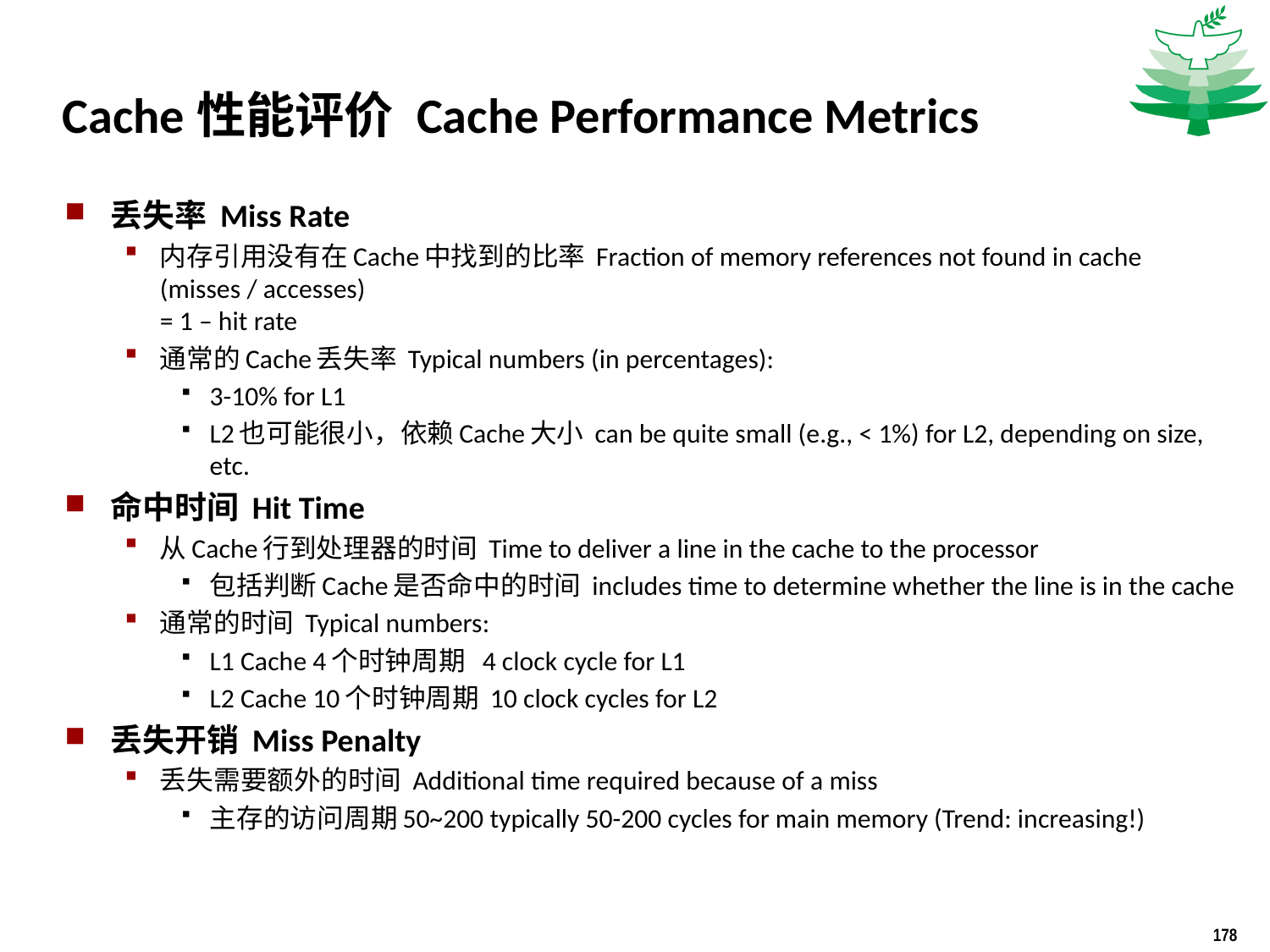

# Cache性能评价 Cache Performance Metrics
丢失率 Miss Rate
内存引用没有在Cache中找到的比率 Fraction of memory references not found in cache (misses / accesses)
= 1 – hit rate
通常的Cache丢失率 Typical numbers (in percentages):
3-10% for L1
L2也可能很小，依赖Cache大小 can be quite small (e.g., < 1%) for L2, depending on size, etc.
命中时间 Hit Time
从Cache行到处理器的时间 Time to deliver a line in the cache to the processor
包括判断Cache是否命中的时间 includes time to determine whether the line is in the cache
通常的时间 Typical numbers:
L1 Cache 4个时钟周期  4 clock cycle for L1
L2 Cache 10个时钟周期 10 clock cycles for L2
丢失开销 Miss Penalty
丢失需要额外的时间 Additional time required because of a miss
主存的访问周期50~200 typically 50-200 cycles for main memory (Trend: increasing!)